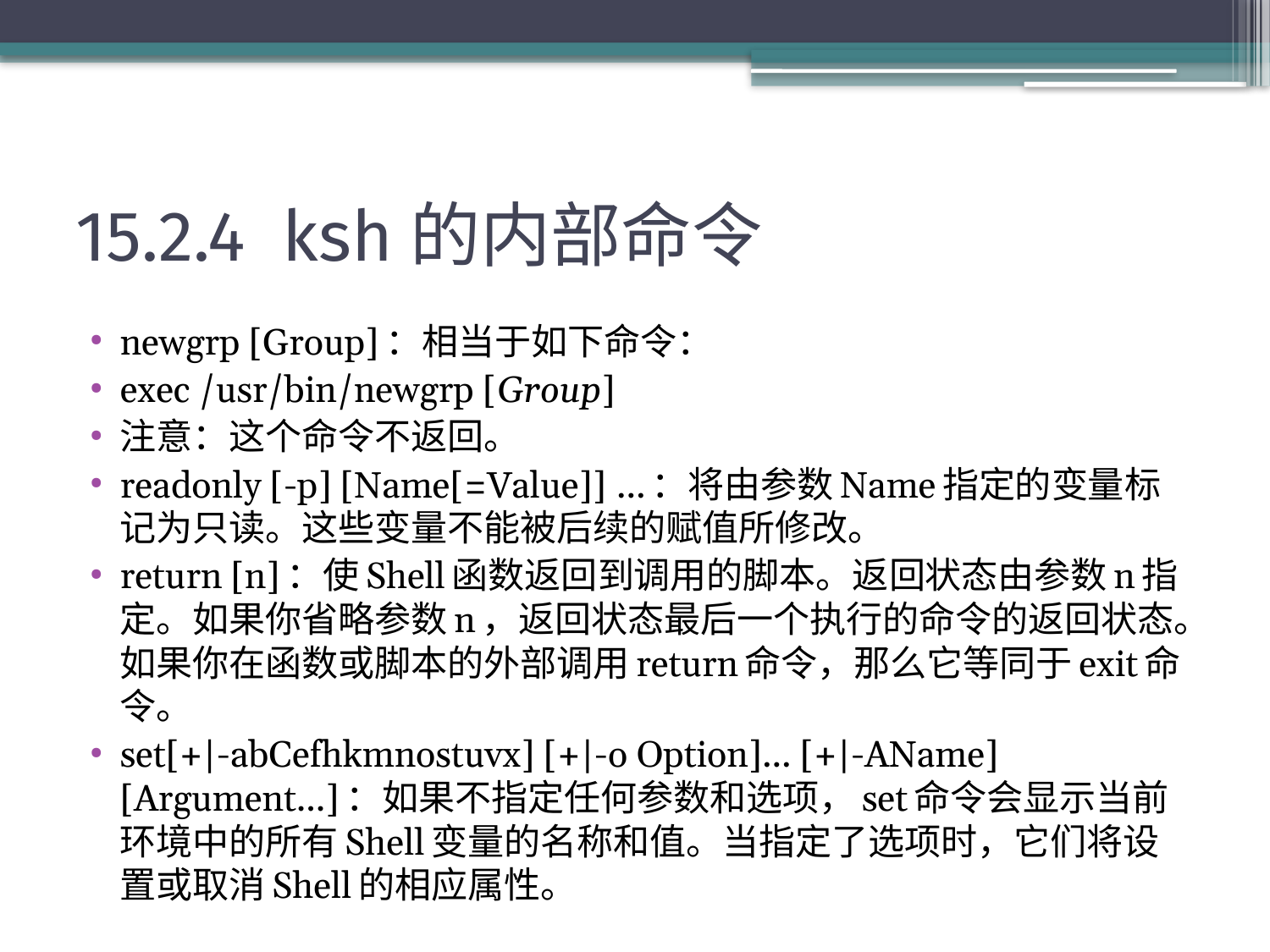

# 15.2.4  ksh的内部命令
newgrp [Group]：相当于如下命令：
exec /usr/bin/newgrp [Group]
注意：这个命令不返回。
readonly [-p] [Name[=Value]] …：将由参数Name指定的变量标记为只读。这些变量不能被后续的赋值所修改。
return [n]：使Shell函数返回到调用的脚本。返回状态由参数n指定。如果你省略参数n，返回状态最后一个执行的命令的返回状态。如果你在函数或脚本的外部调用return命令，那么它等同于exit命令。
set[+|-abCefhkmnostuvx] [+|-o Option]... [+|-AName] [Argument...]：如果不指定任何参数和选项，set命令会显示当前环境中的所有Shell变量的名称和值。当指定了选项时，它们将设置或取消Shell的相应属性。